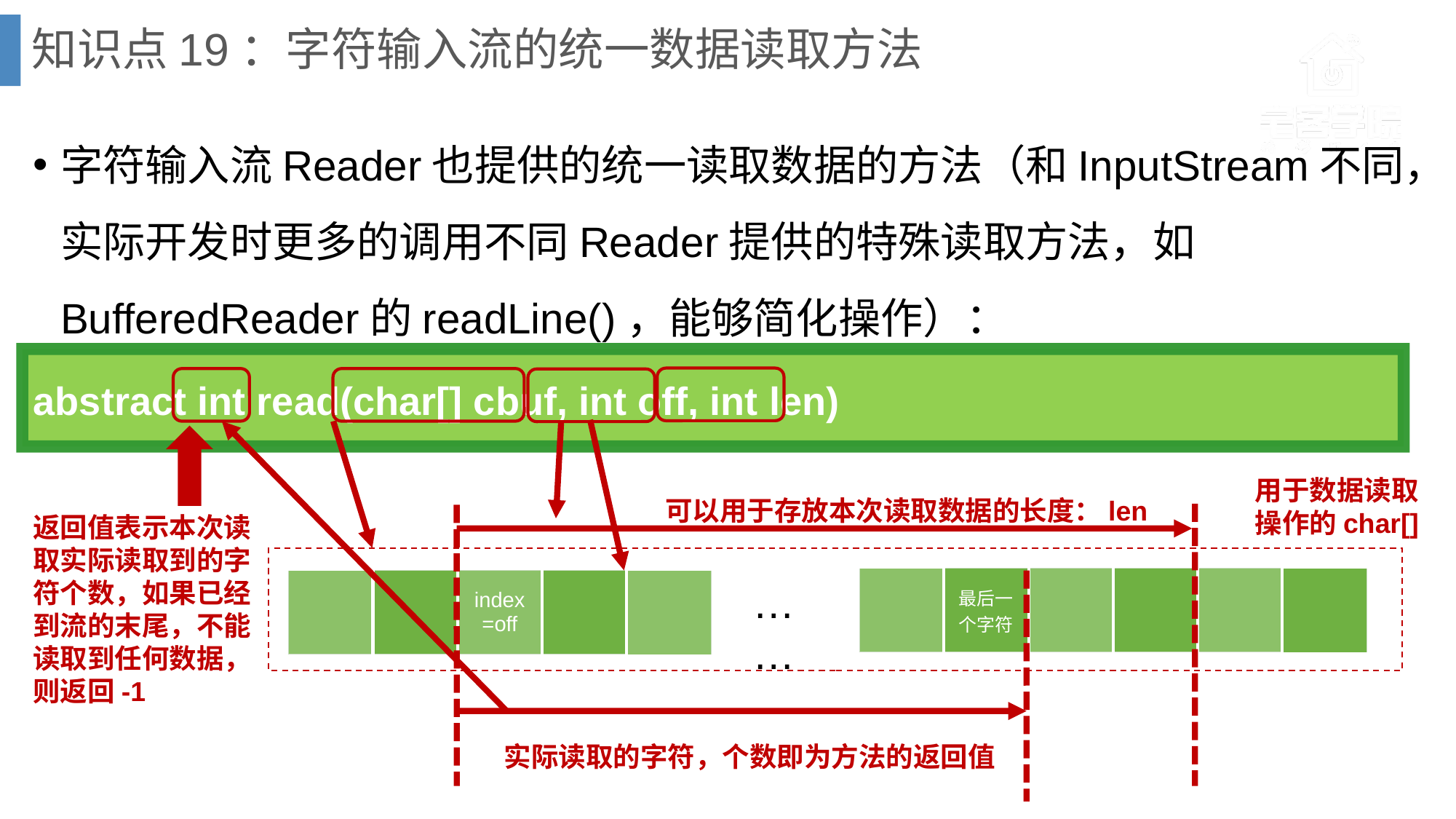

# 知识点19：字符输入流的统一数据读取方法
字符输入流Reader也提供的统一读取数据的方法（和InputStream不同，实际开发时更多的调用不同Reader提供的特殊读取方法，如BufferedReader的readLine()，能够简化操作）：
abstract int read(char[] cbuf, int off, int len)

用于数据读取操作的char[]
可以用于存放本次读取数据的长度：len

返回值表示本次读取实际读取到的字符个数，如果已经到流的末尾，不能读取到任何数据，则返回-1

|  | 最后一个字符 |  |  |  |  |
| --- | --- | --- | --- | --- | --- |

|  |  | index=off |  |  |
| --- | --- | --- | --- | --- |
… …

实际读取的字符，个数即为方法的返回值